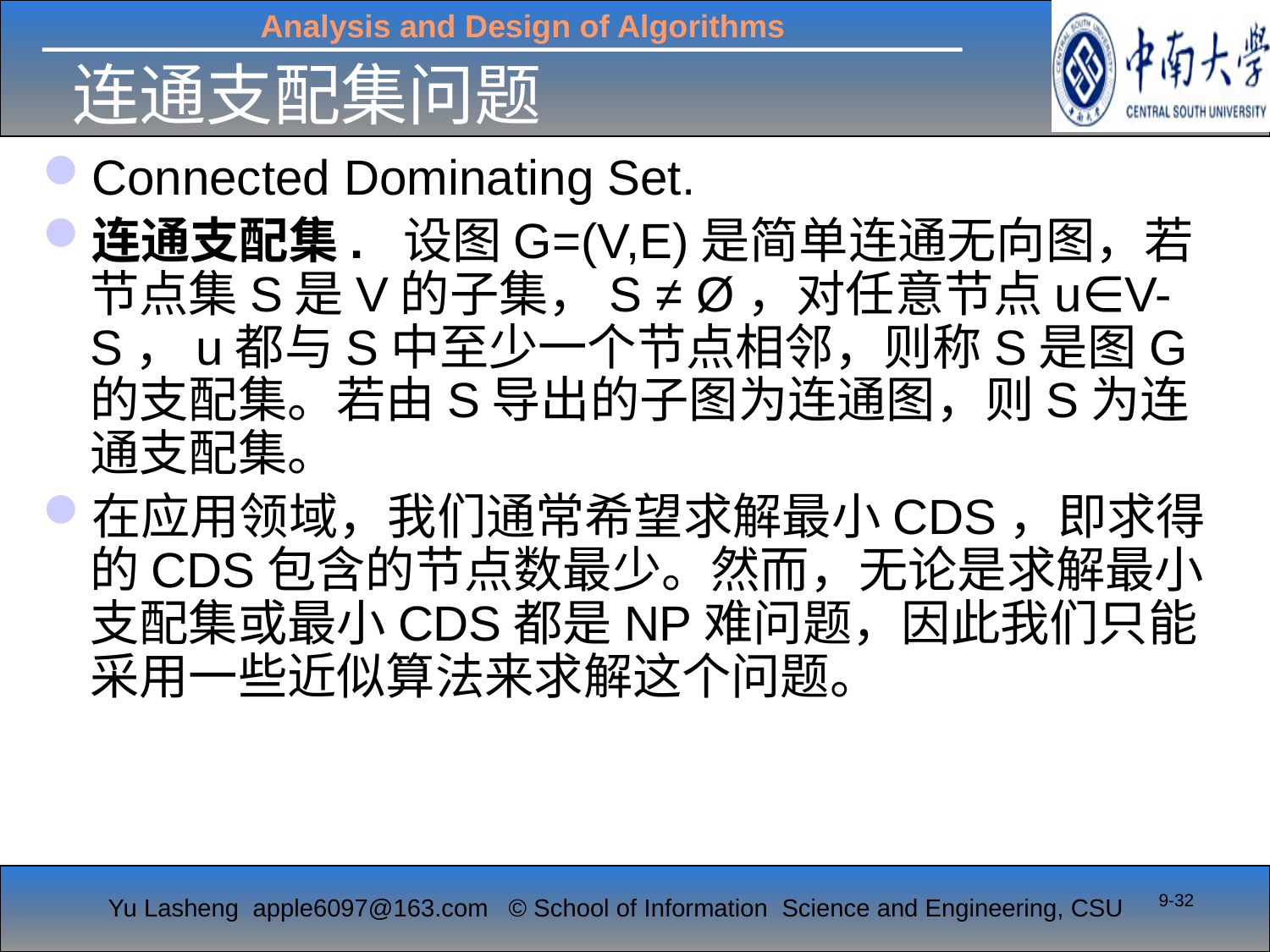

# 连通支配集问题
Connected Dominating Set.
连通支配集.  设图G=(V,E)是简单连通无向图，若节点集S是V的子集，S ≠ Ø，对任意节点u∈V-S，u都与S中至少一个节点相邻，则称S是图G的支配集。若由S导出的子图为连通图，则S为连通支配集。
在应用领域，我们通常希望求解最小CDS，即求得的CDS包含的节点数最少。然而，无论是求解最小支配集或最小CDS都是NP难问题，因此我们只能采用一些近似算法来求解这个问题。
32